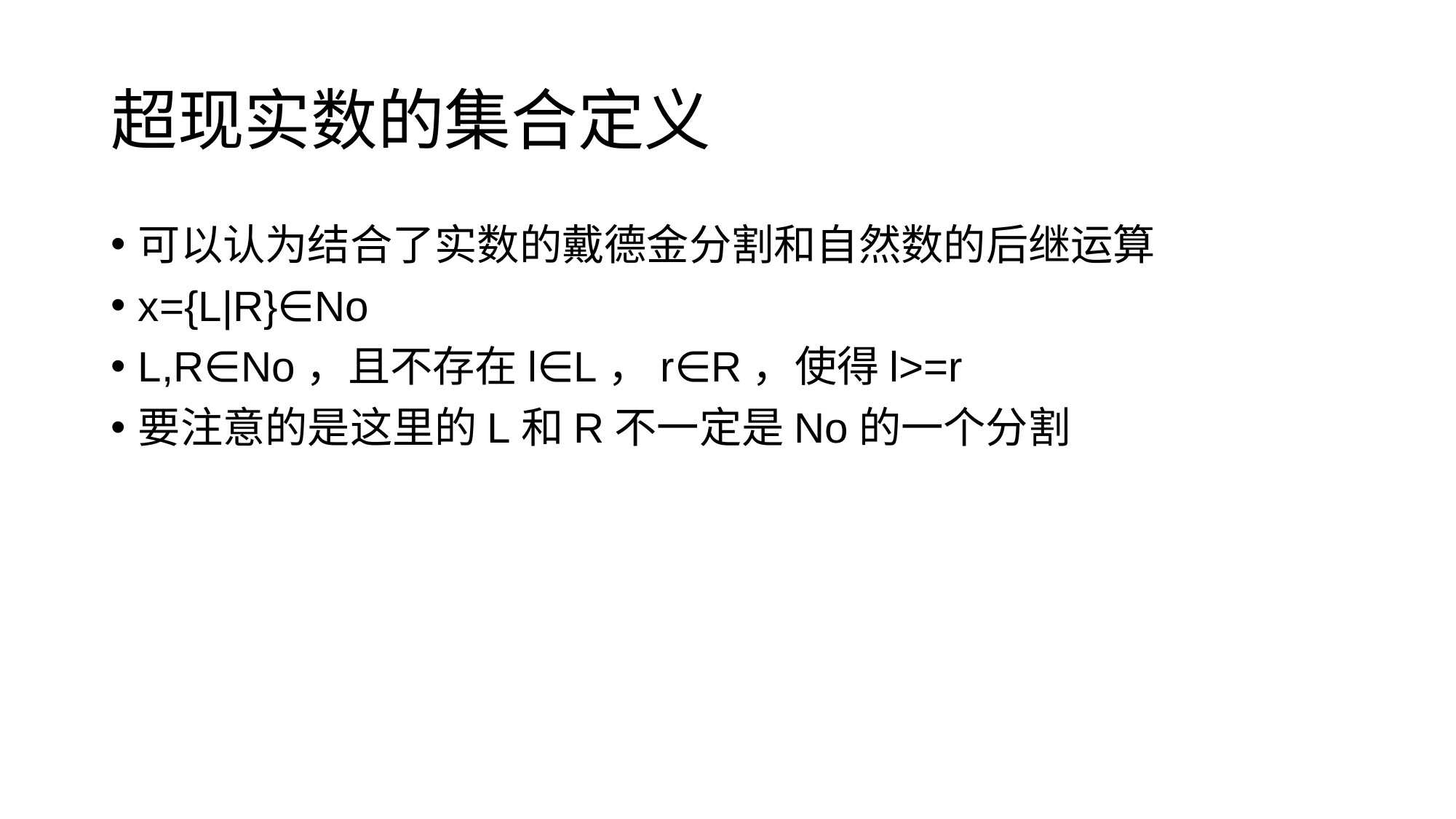

# 超现实数的集合定义
可以认为结合了实数的戴德金分割和自然数的后继运算
x={L|R}∈No
L,R∈No，且不存在l∈L，r∈R，使得l>=r
要注意的是这里的L和R不一定是No的一个分割